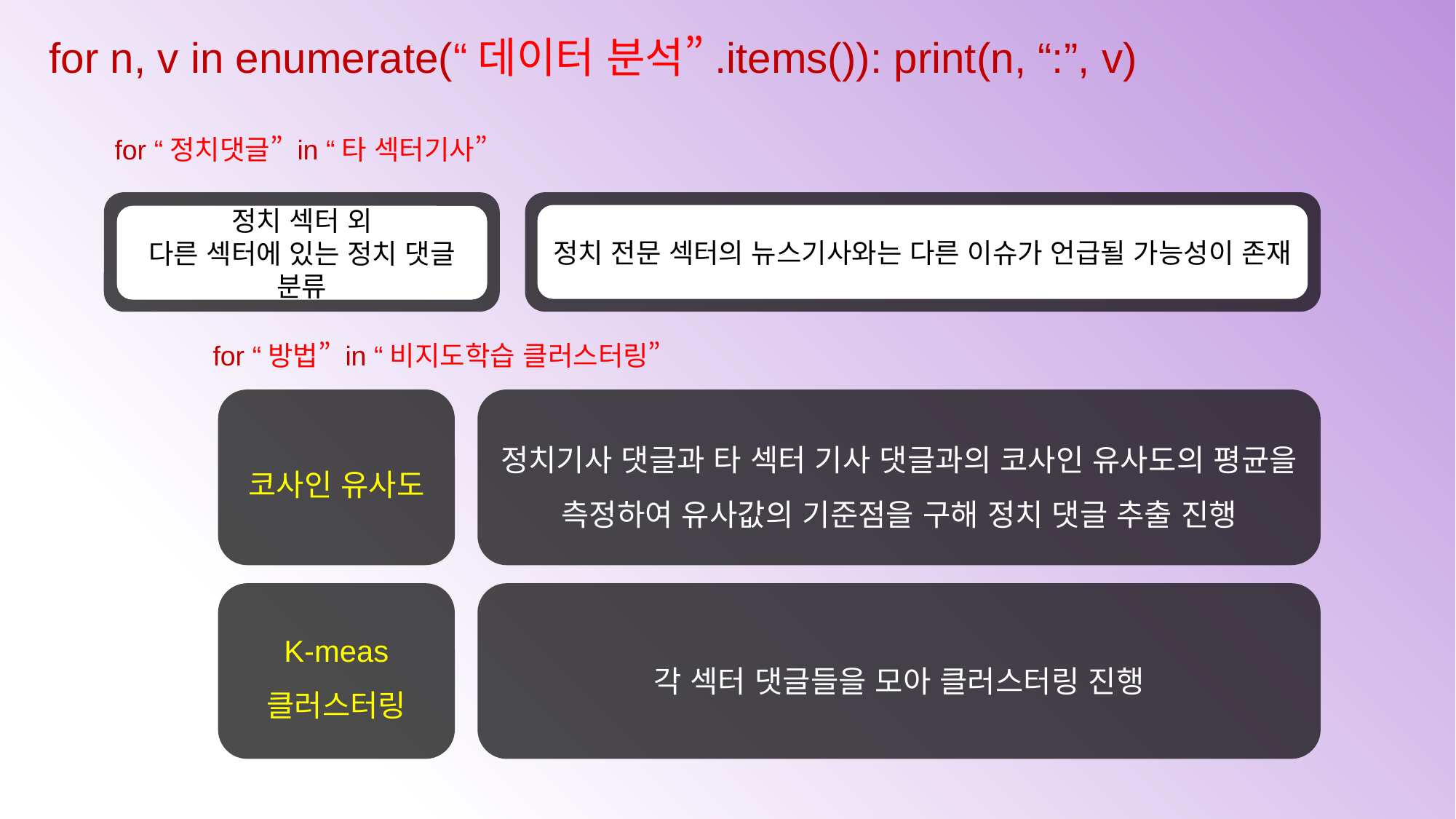

for n, v in enumerate(“데이터 분석”.items()): print(n, “:”, v)
for “정치댓글” in “타 섹터기사”

정치 전문 섹터의 뉴스기사와는 다른 이슈가 언급될 가능성이 존재
정치 섹터 외
다른 섹터에 있는 정치 댓글 분류
for “방법” in “비지도학습 클러스터링”
코사인 유사도
정치기사 댓글과 타 섹터 기사 댓글과의 코사인 유사도의 평균을 측정하여 유사값의 기준점을 구해 정치 댓글 추출 진행
K-meas
클러스터링
각 섹터 댓글들을 모아 클러스터링 진행